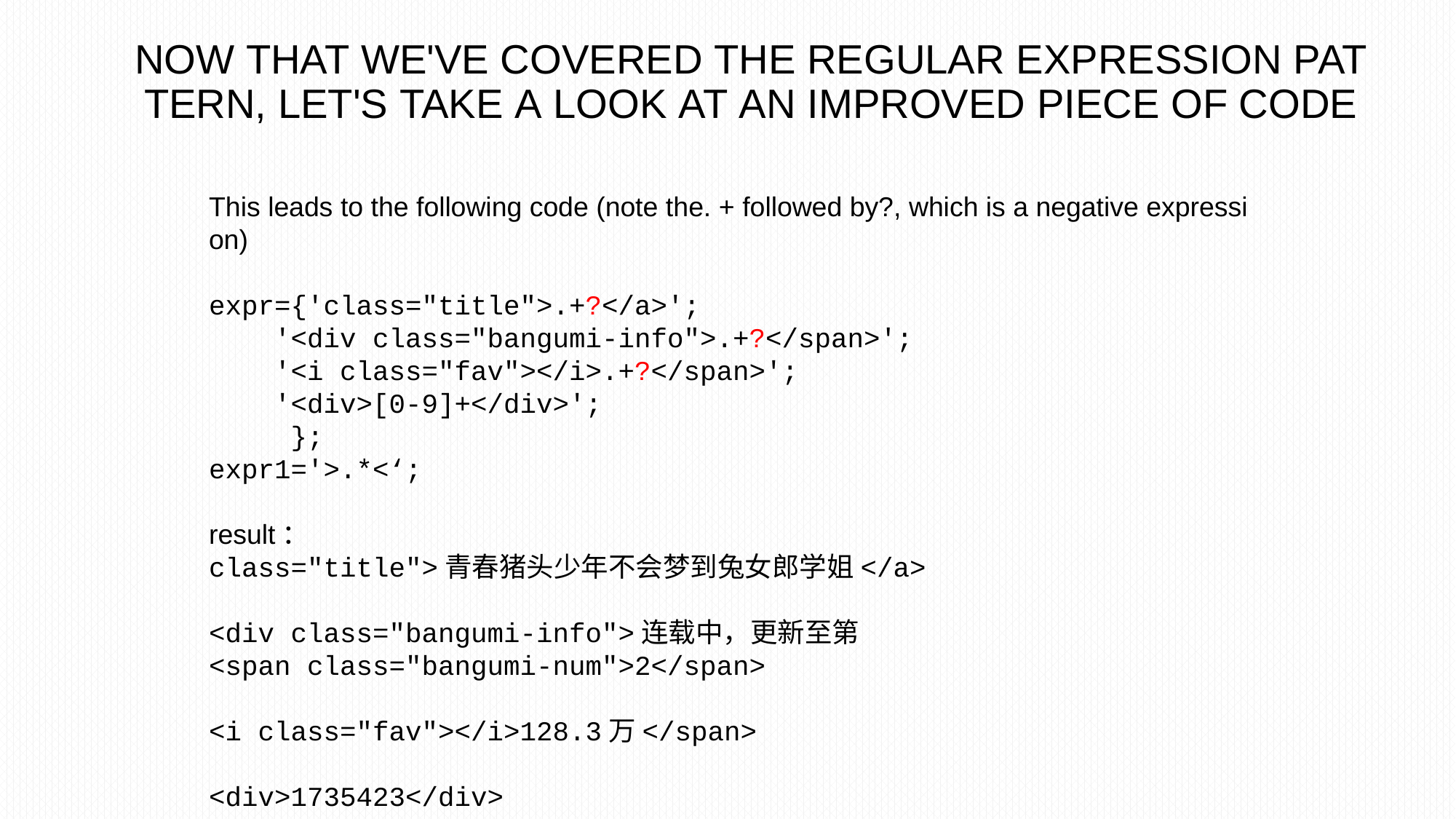

# Now that we've covered the regular expression pattern, let's take a look at an improved piece of code
This leads to the following code (note the. + followed by?, which is a negative expression)
expr={'class="title">.+?</a>';
    '<div class="bangumi-info">.+?</span>';
    '<i class="fav"></i>.+?</span>';
    '<div>[0-9]+</div>';
     };
expr1='>.*<‘;

result：
class="title">青春猪头少年不会梦到兔女郎学姐</a>

<div class="bangumi-info">连载中，更新至第
<span class="bangumi-num">2</span>

<i class="fav"></i>128.3万</span>

<div>1735423</div>